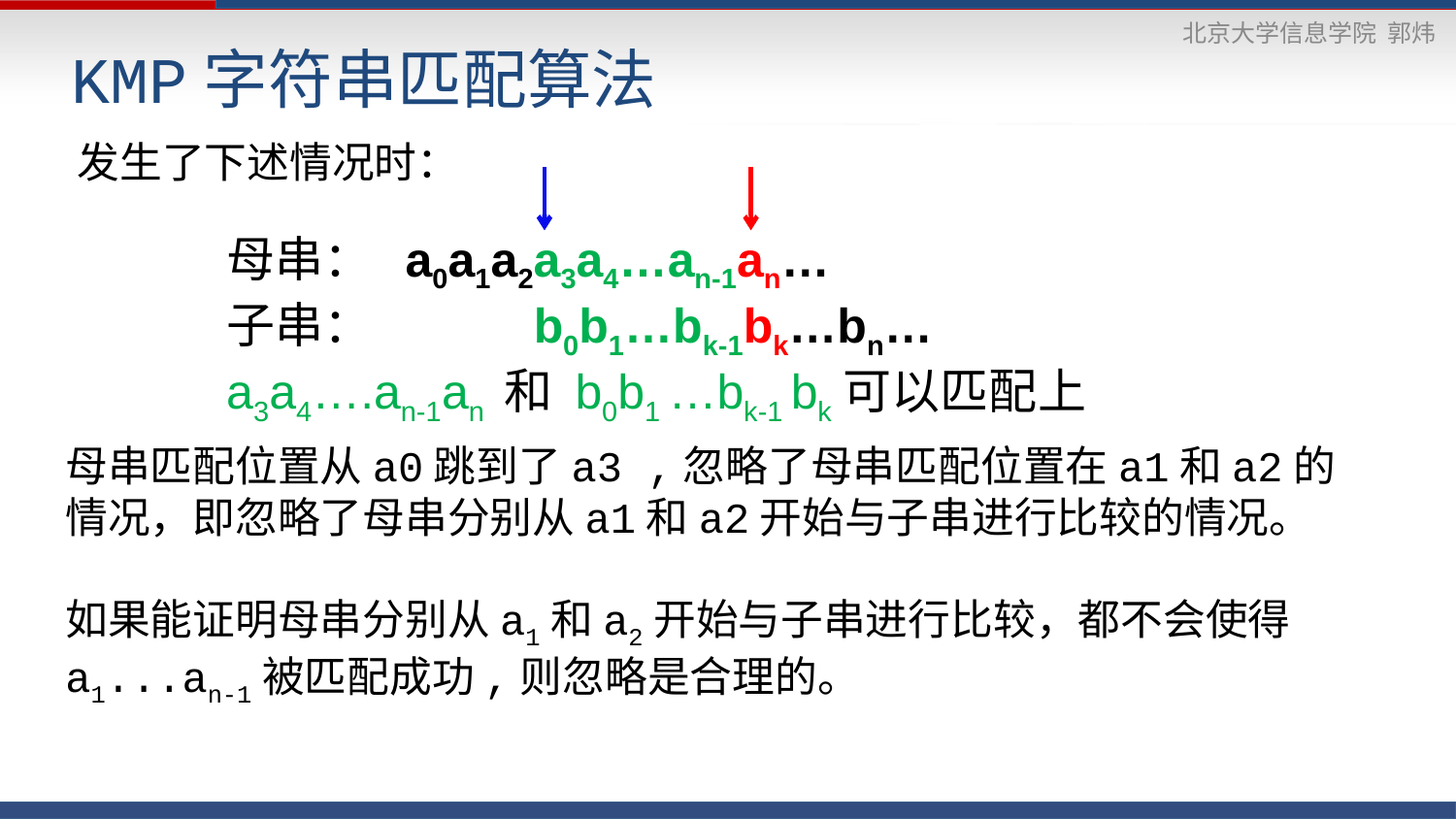

# KMP字符串匹配算法
发生了下述情况时：

母串：  a0a1a2a3a4…an-1an…
子串：  a1a2a3b0b1…bk-1bk…bn…
a3a4….an-1an 和 b0b1 …bk-1 bk可以匹配上
母串匹配位置从a0跳到了a3 ,忽略了母串匹配位置在a1和a2的情况，即忽略了母串分别从a1和a2开始与子串进行比较的情况。

如果能证明母串分别从a1和a2开始与子串进行比较，都不会使得a1...an-1被匹配成功,则忽略是合理的。